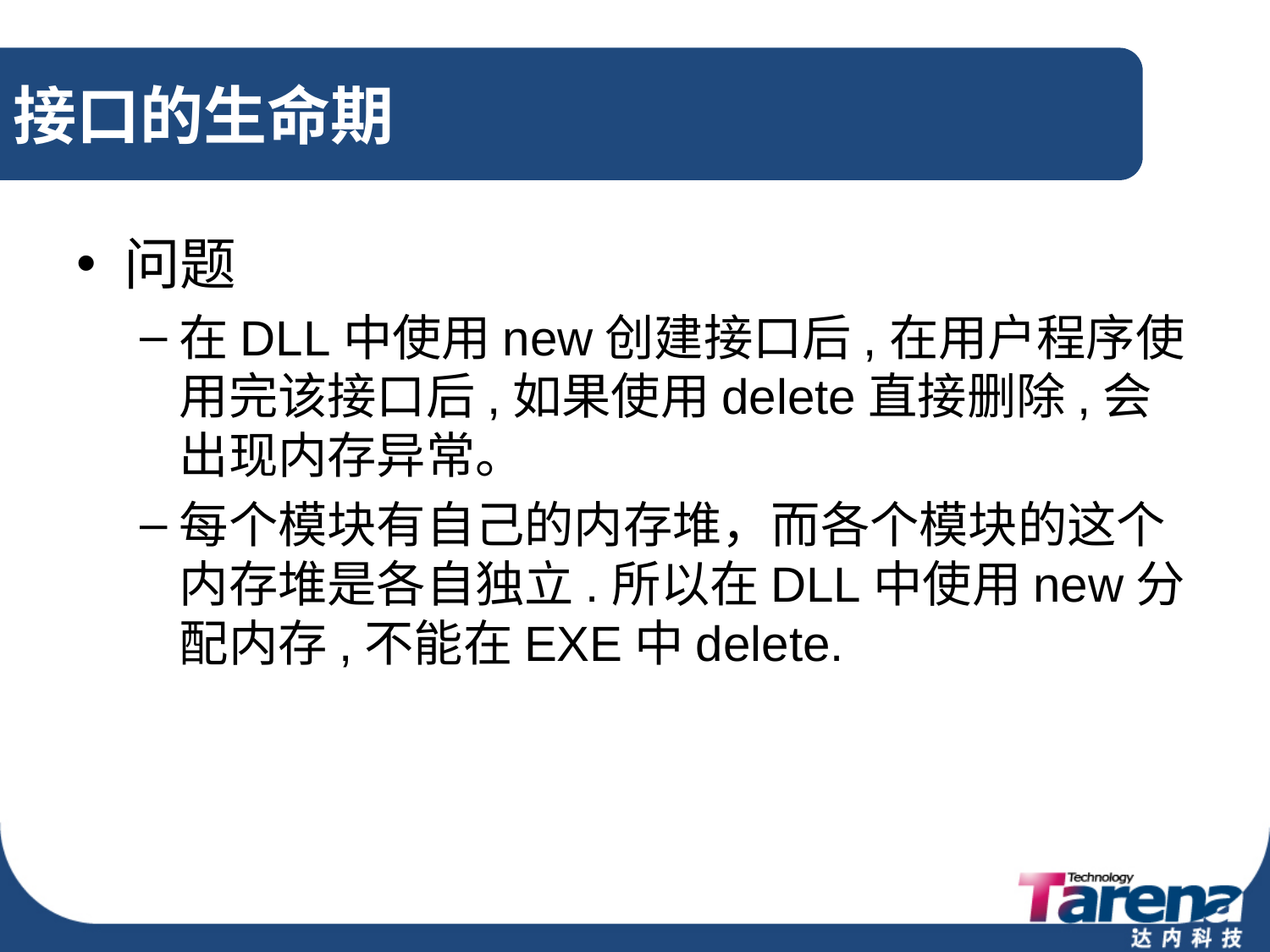

# 接口的生命期
问题
在DLL中使用new创建接口后,在用户程序使用完该接口后,如果使用delete直接删除,会出现内存异常。
每个模块有自己的内存堆，而各个模块的这个内存堆是各自独立.所以在DLL中使用new分配内存,不能在EXE中delete.